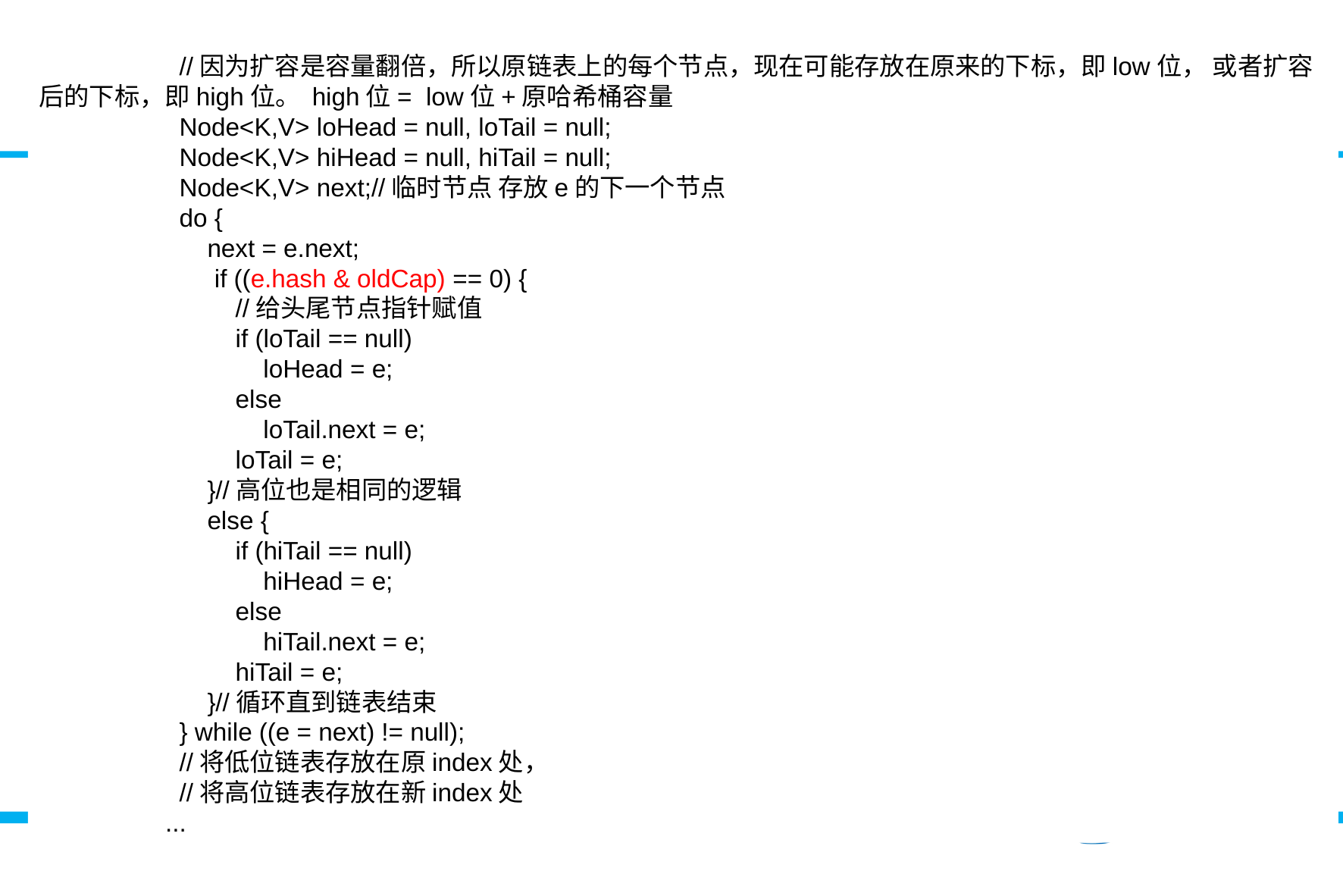

//因为扩容是容量翻倍，所以原链表上的每个节点，现在可能存放在原来的下标，即low位， 或者扩容后的下标，即high位。 high位=  low位+原哈希桶容量
                    Node<K,V> loHead = null, loTail = null;
                    Node<K,V> hiHead = null, hiTail = null;
                    Node<K,V> next;//临时节点 存放e的下一个节点
                    do {
                        next = e.next;
                         if ((e.hash & oldCap) == 0) {
                            //给头尾节点指针赋值
                            if (loTail == null)
                                loHead = e;
                            else
                                loTail.next = e;
                            loTail = e;
                        }//高位也是相同的逻辑
                        else {
                            if (hiTail == null)
                                hiHead = e;
                            else
                                hiTail.next = e;
                            hiTail = e;
                        }//循环直到链表结束
                    } while ((e = next) != null);
                    //将低位链表存放在原index处，
                    //将高位链表存放在新index处
                  ...
#

49